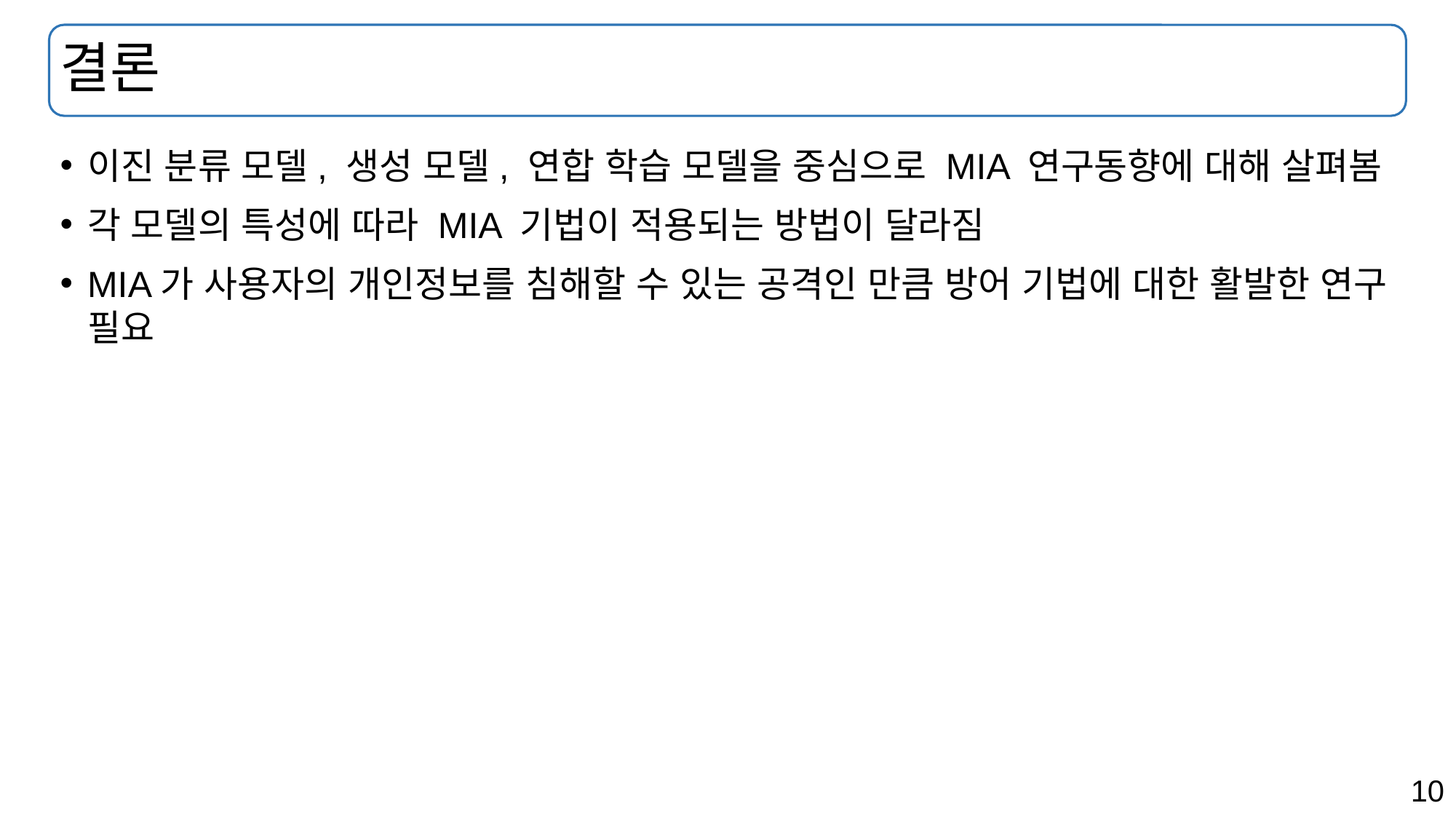

# 결론
이진 분류 모델, 생성 모델, 연합 학습 모델을 중심으로 MIA 연구동향에 대해 살펴봄
각 모델의 특성에 따라 MIA 기법이 적용되는 방법이 달라짐
MIA가 사용자의 개인정보를 침해할 수 있는 공격인 만큼 방어 기법에 대한 활발한 연구 필요